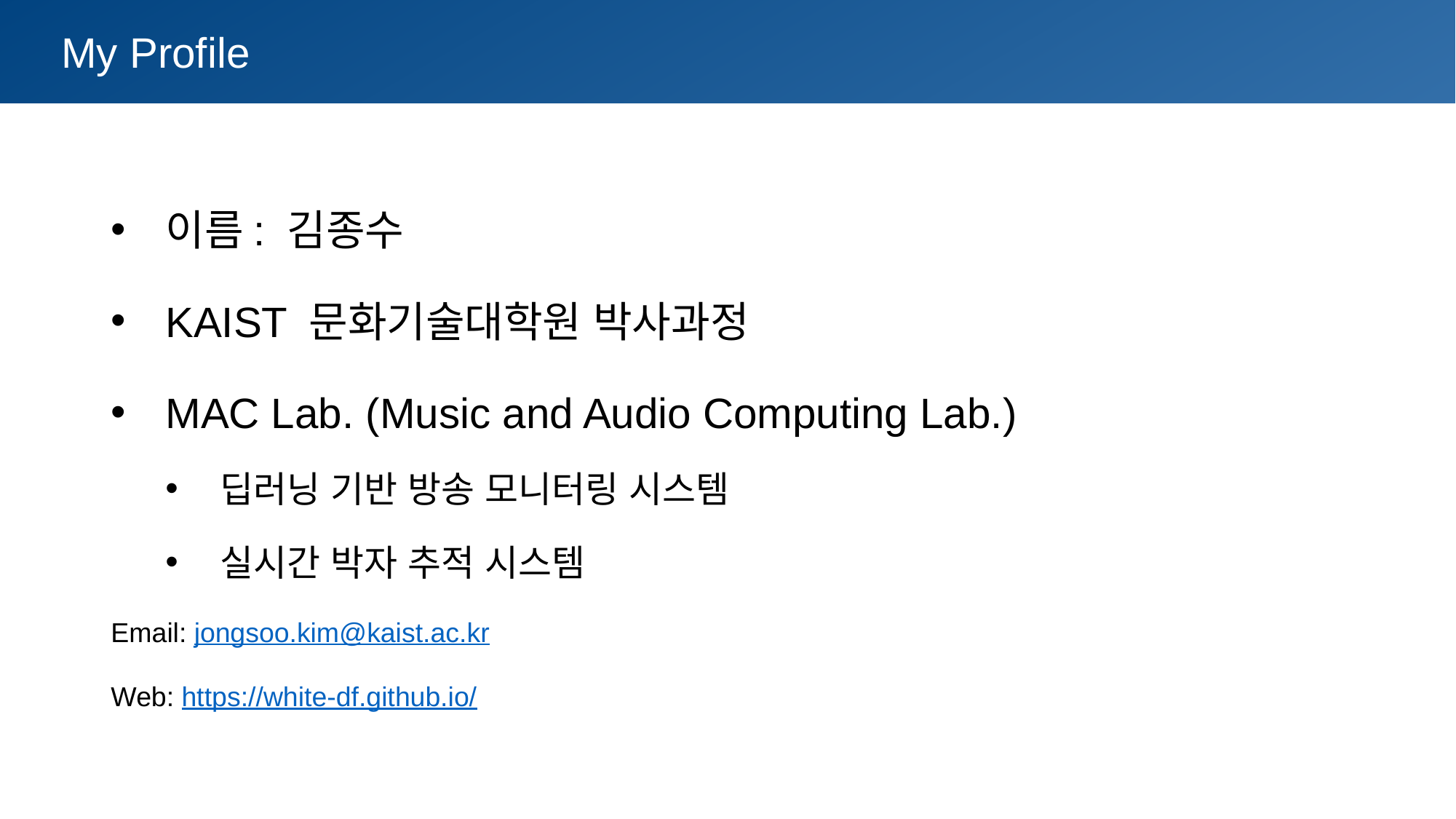

My Profile
이름: 김종수
KAIST 문화기술대학원 박사과정
MAC Lab. (Music and Audio Computing Lab.)
딥러닝 기반 방송 모니터링 시스템
실시간 박자 추적 시스템
Email: jongsoo.kim@kaist.ac.kr
Web: https://white-df.github.io/